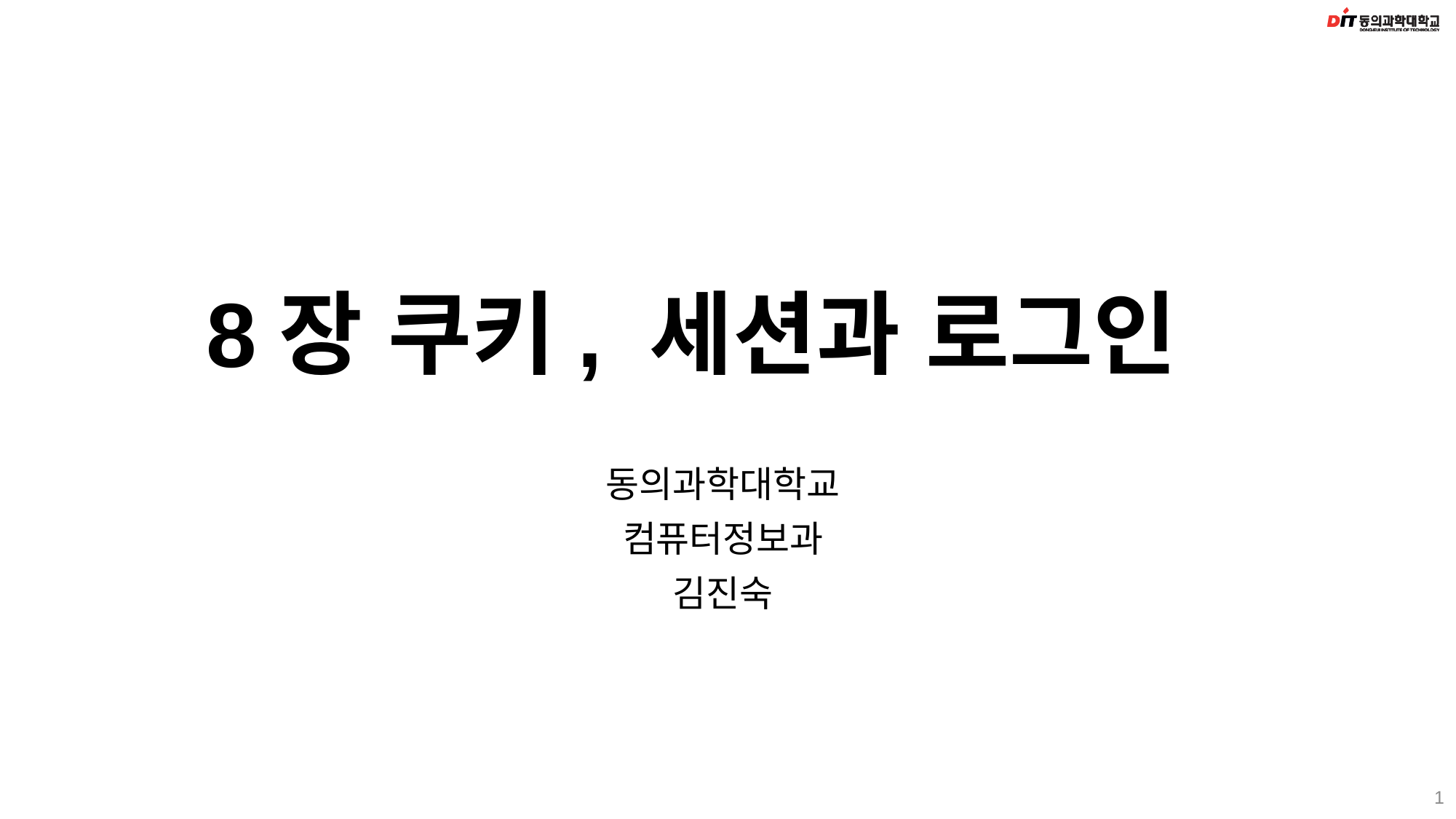

# 8장 쿠키, 세션과 로그인
동의과학대학교
컴퓨터정보과
김진숙
1